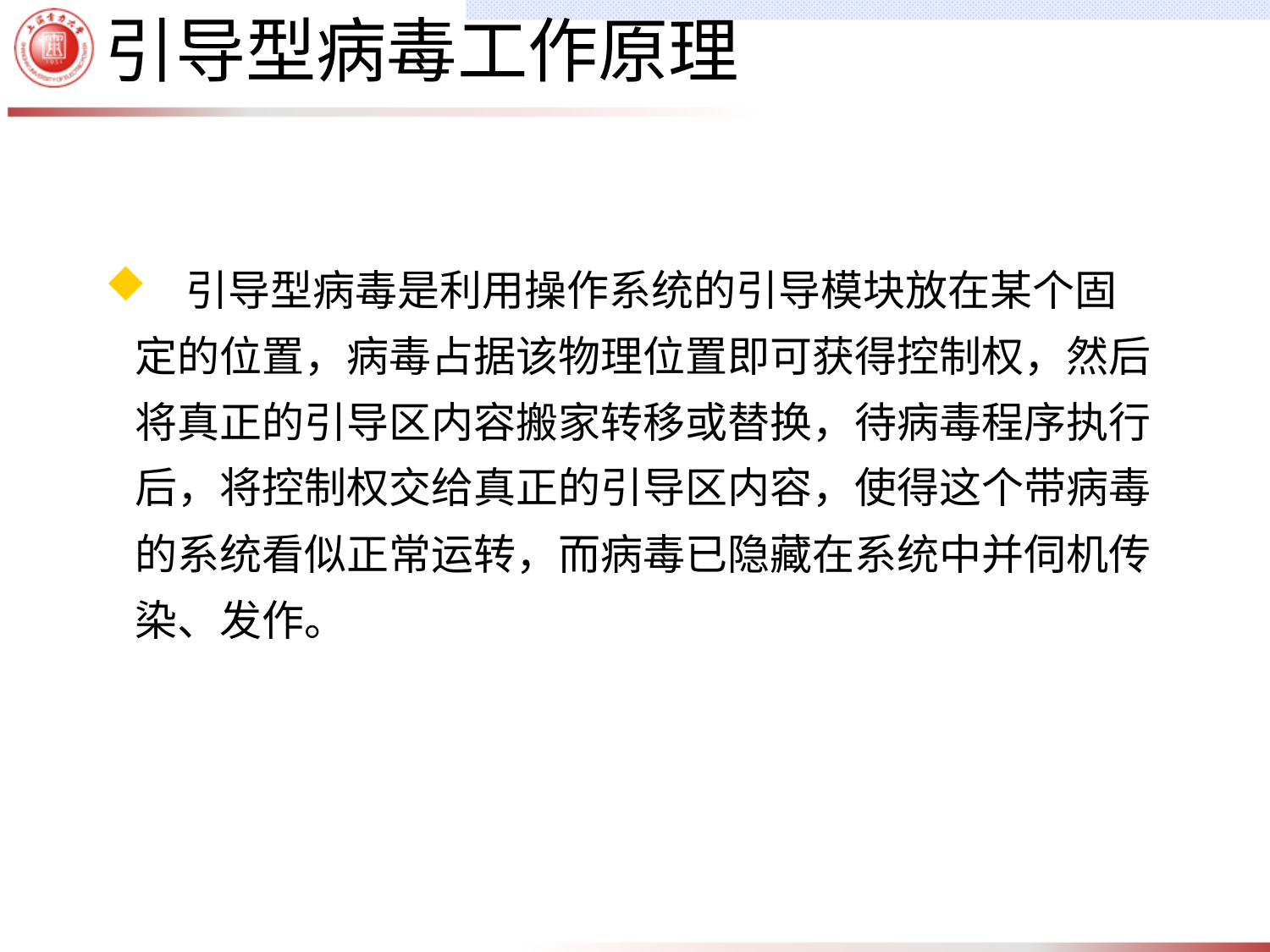

引导型病毒工作原理
   引导型病毒是利用操作系统的引导模块放在某个固定的位置，病毒占据该物理位置即可获得控制权，然后将真正的引导区内容搬家转移或替换，待病毒程序执行后，将控制权交给真正的引导区内容，使得这个带病毒的系统看似正常运转，而病毒已隐藏在系统中并伺机传染、发作。